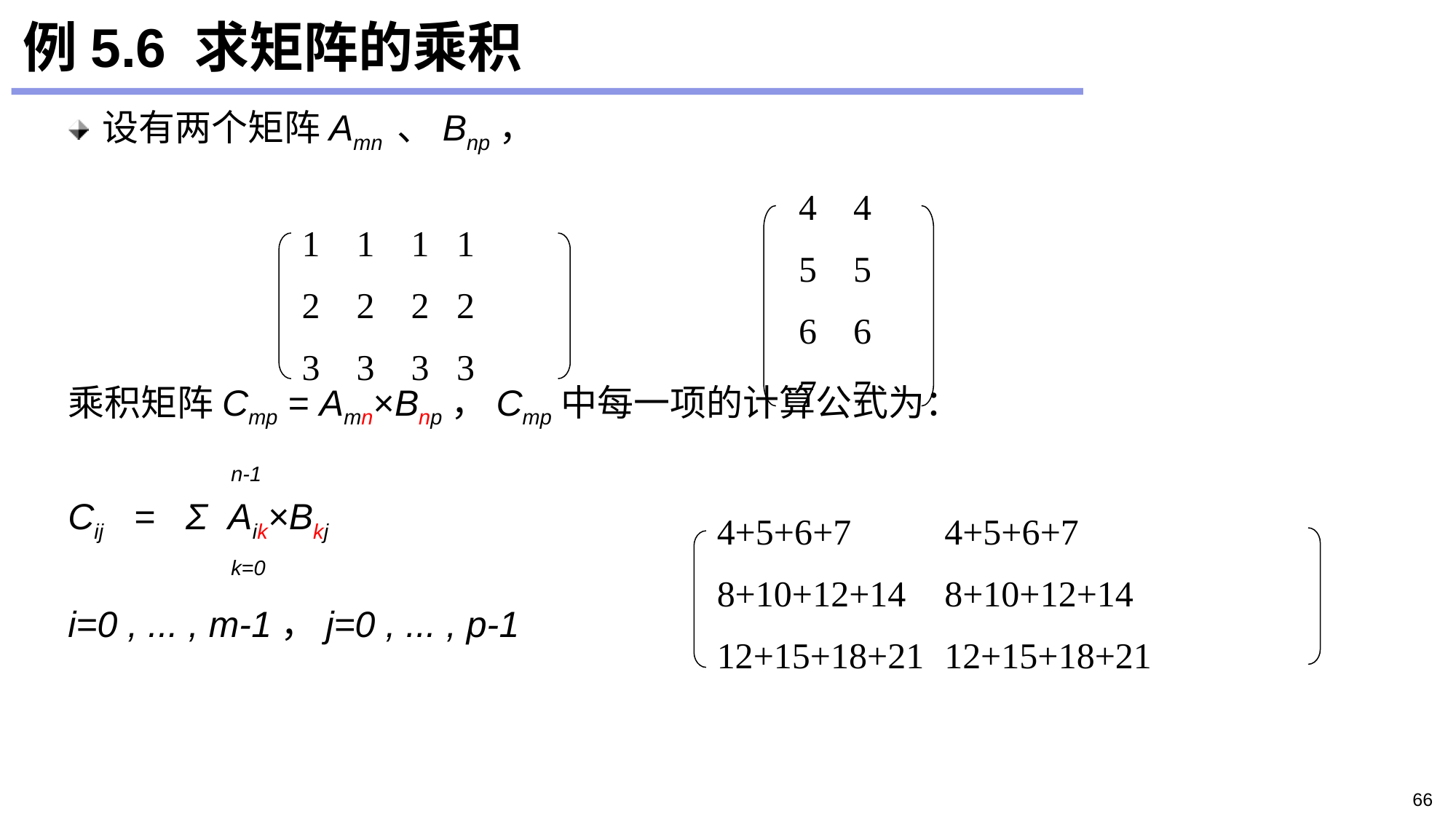

# 例5.6 求矩阵的乘积
设有两个矩阵Amn 、Bnp，

乘积矩阵Cmp = Amn×Bnp，Cmp中每一项的计算公式为：
                n-1
Cij   =   Σ  Aik×Bkj
                k=0
i=0 , ... , m-1，j=0 , ... , p-1

4    4
5    5
6    6
7    7

1    1    1   1
2    2    2   2
3    3    3   3

4+5+6+7	 4+5+6+7
8+10+12+14	 8+10+12+14
12+15+18+21	 12+15+18+21

66